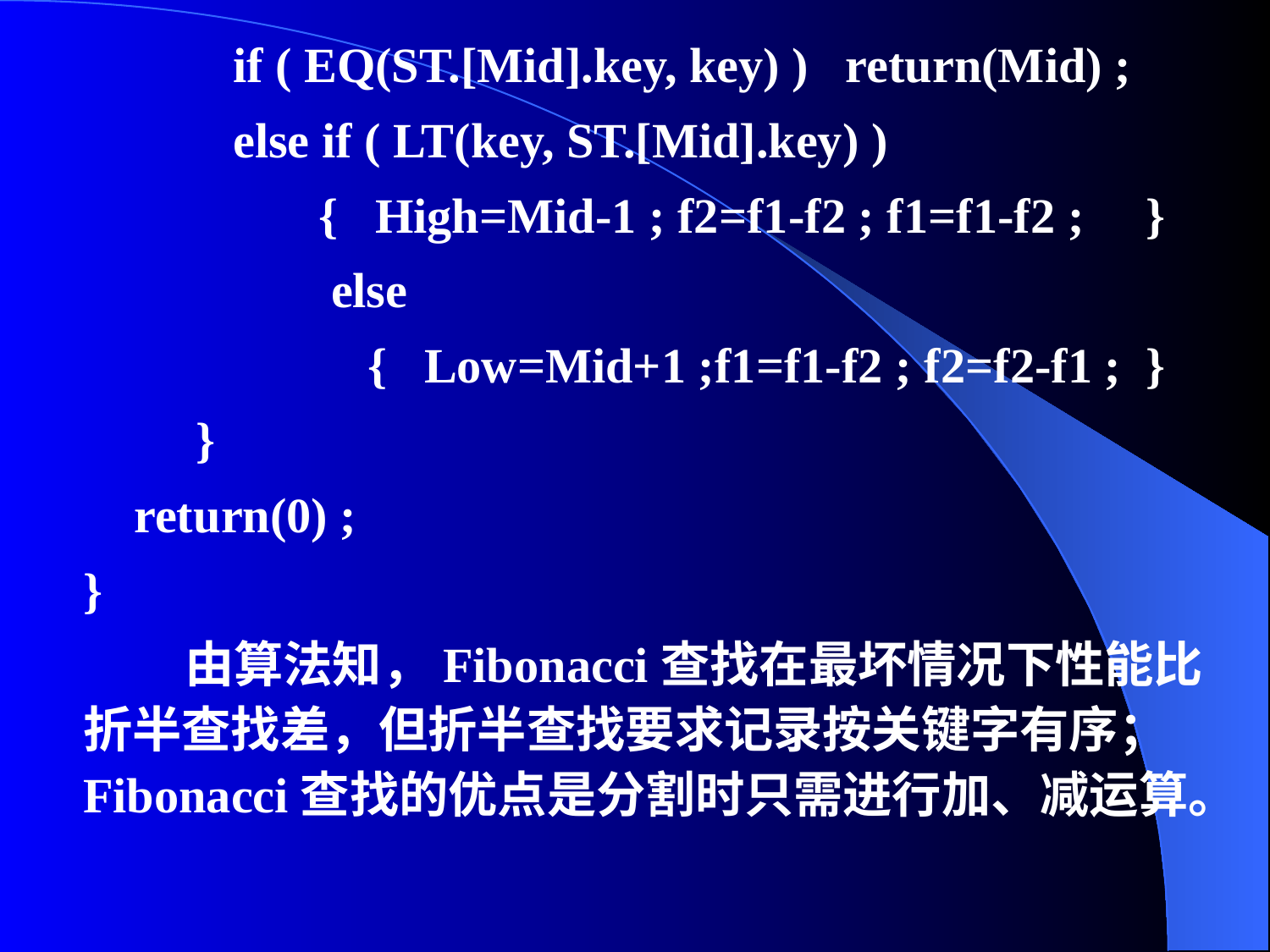

if ( EQ(ST.[Mid].key, key) )   return(Mid) ;
else if ( LT(key, ST.[Mid].key) )
       {   High=Mid-1 ; f2=f1-f2 ; f1=f1-f2 ;     }
        else
           {   Low=Mid+1 ;f1=f1-f2 ; f2=f2-f1 ;  }
 }
return(0) ;
}
        由算法知，Fibonacci查找在最坏情况下性能比折半查找差，但折半查找要求记录按关键字有序；Fibonacci查找的优点是分割时只需进行加、减运算。